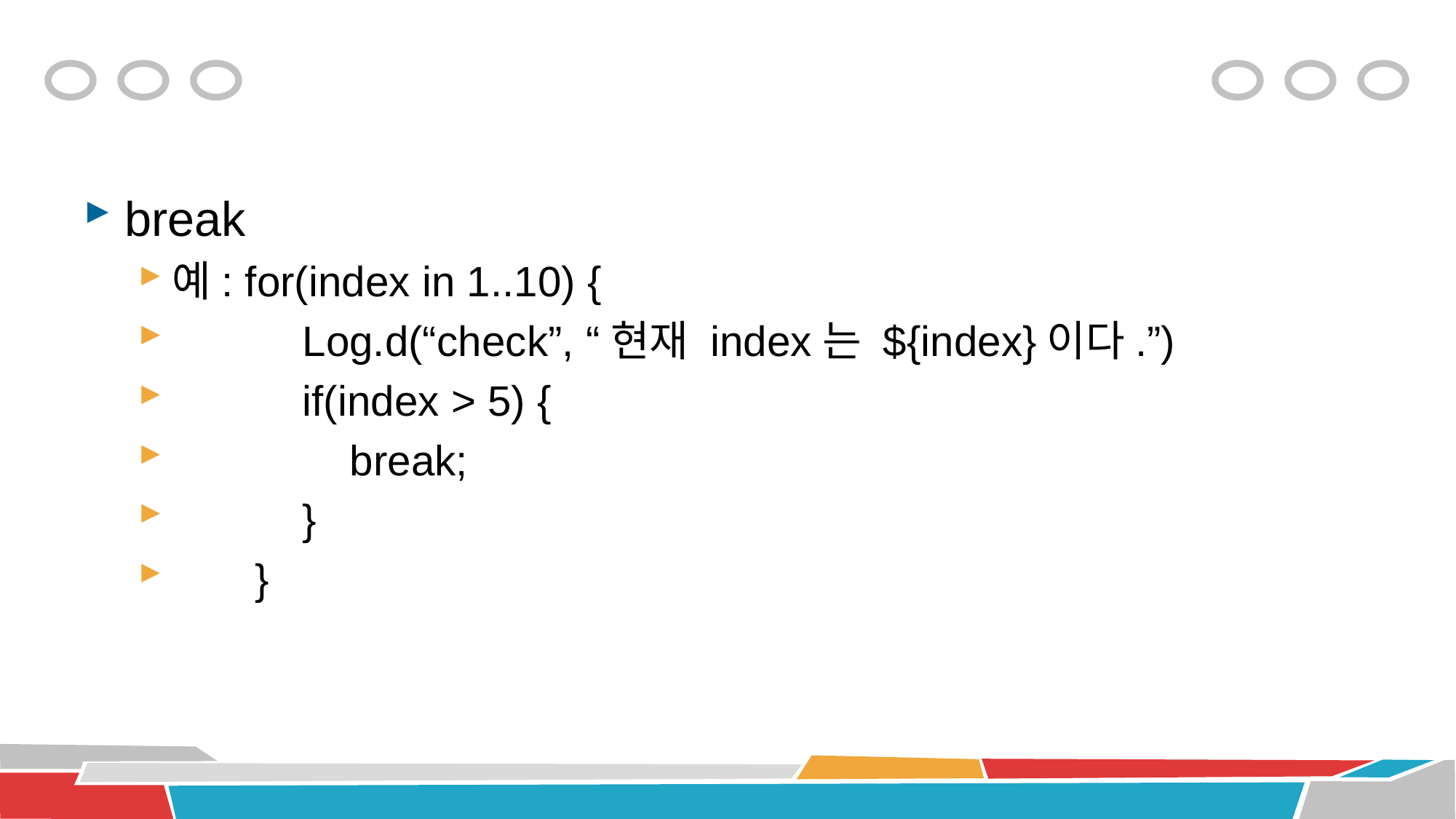

#
break
예: for(index in 1..10) {
           Log.d(“check”, “현재 index는 ${index}이다.”)
           if(index > 5) {
               break;
           }
       }